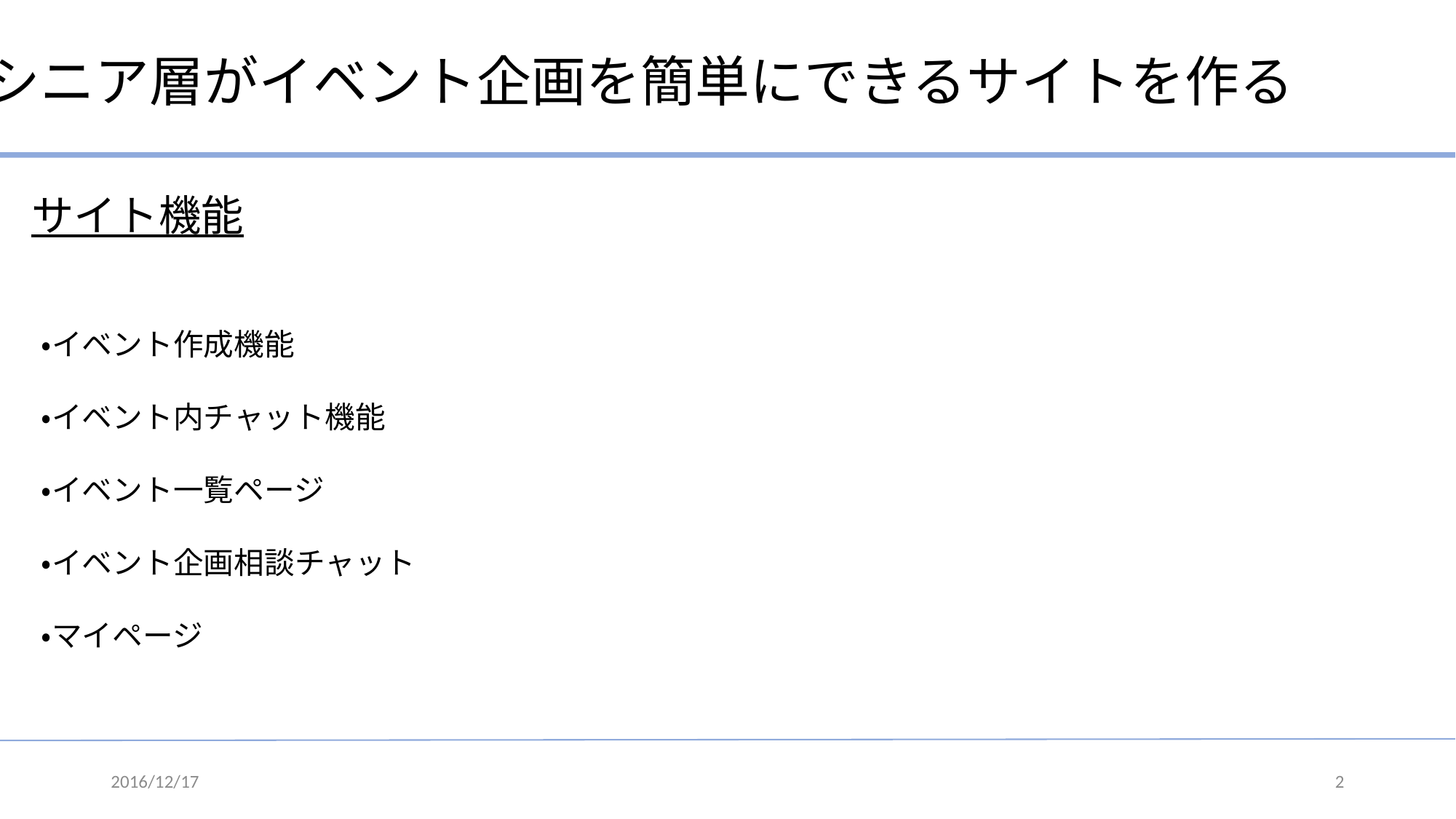

シニア層がイベント企画を簡単にできるサイトを作る

サイト機能
・イベント作成機能
・イベント内チャット機能
・イベント一覧ページ
・イベント企画相談チャット
・マイページ
2016/12/17
2